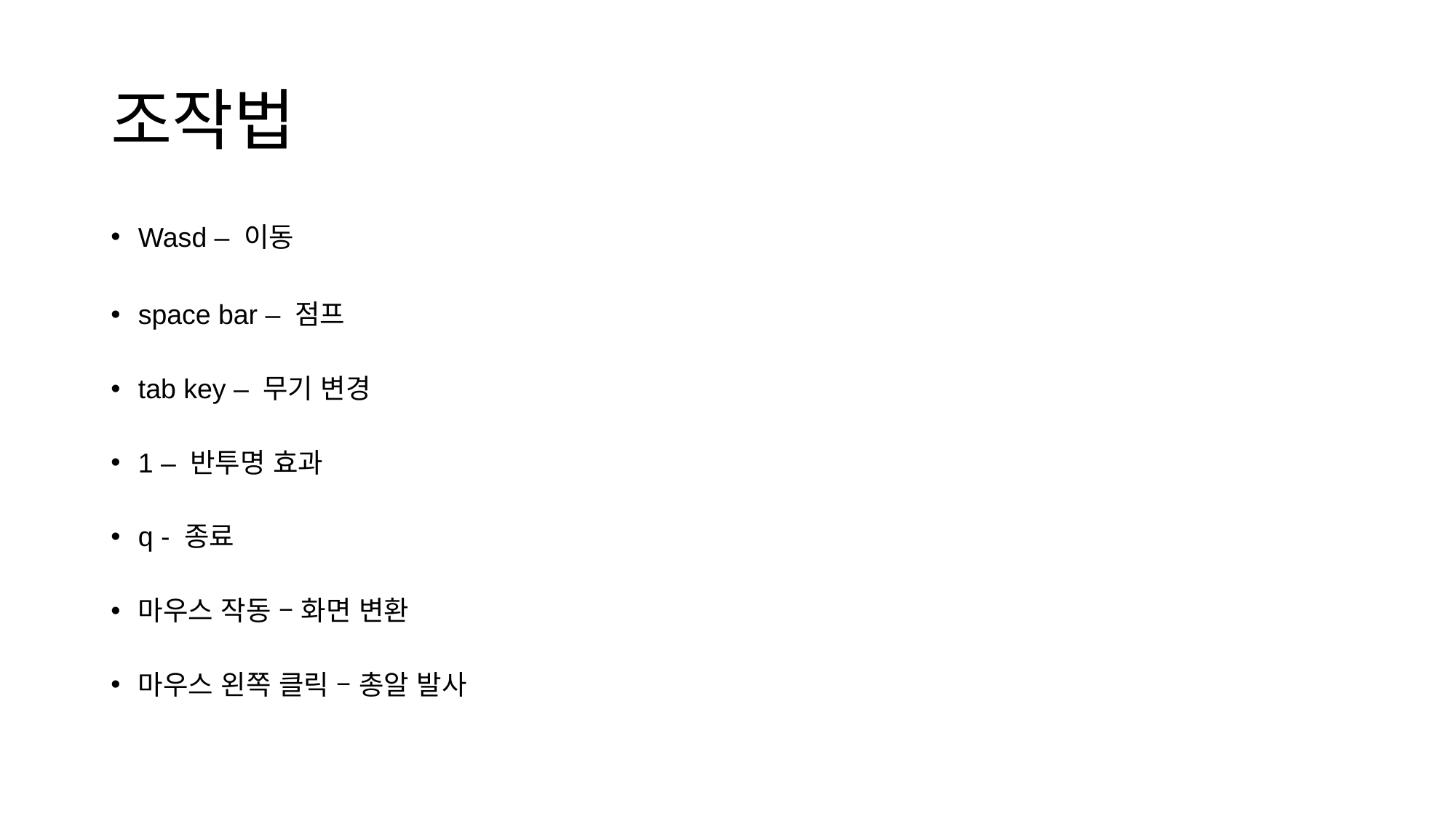

# 조작법
Wasd – 이동
space bar – 점프
tab key – 무기 변경
1 – 반투명 효과
q - 종료
마우스 작동 – 화면 변환
마우스 왼쪽 클릭 – 총알 발사